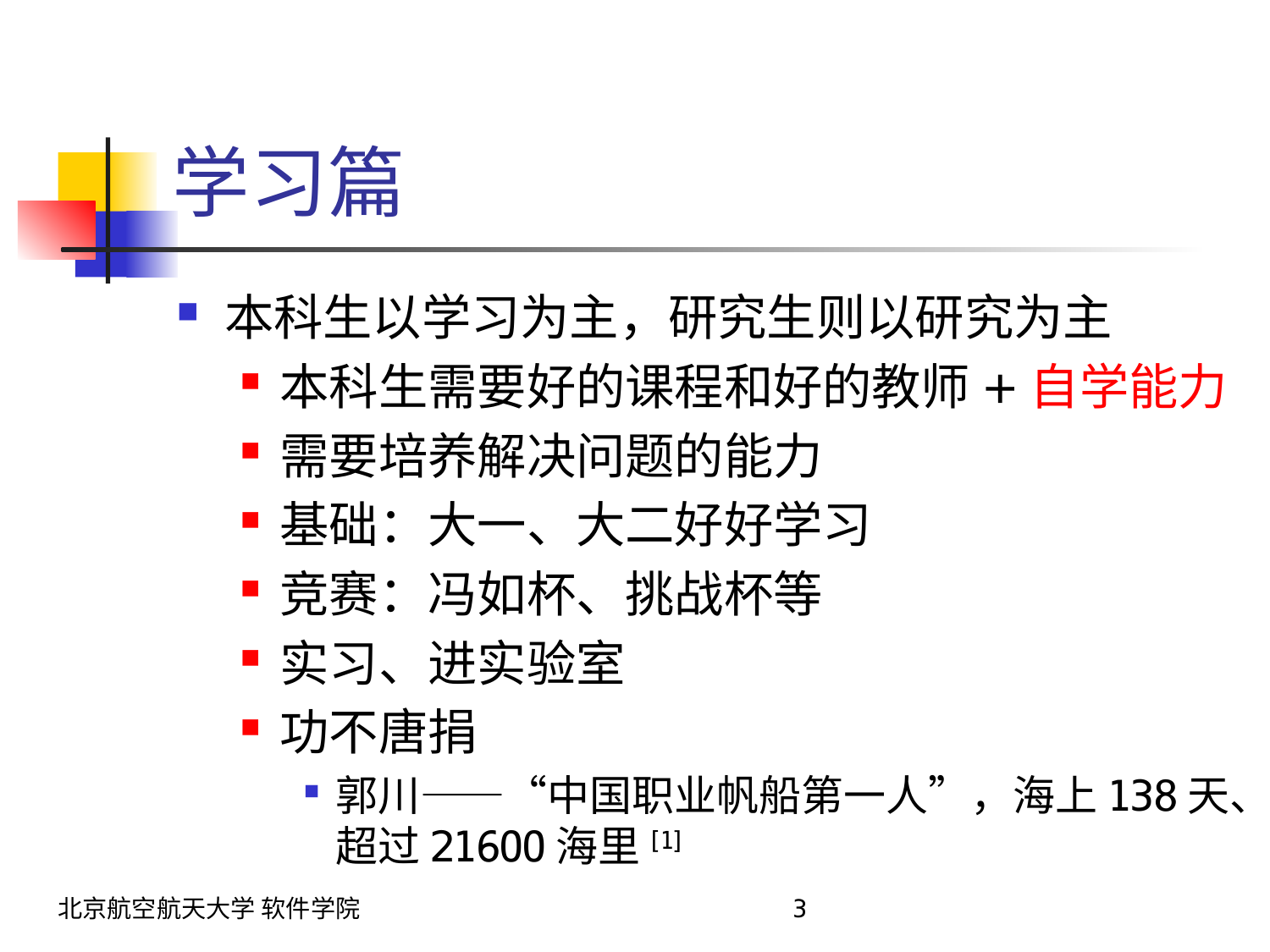

# 学习篇
本科生以学习为主，研究生则以研究为主
本科生需要好的课程和好的教师+自学能力
需要培养解决问题的能力
基础：大一、大二好好学习
竞赛：冯如杯、挑战杯等
实习、进实验室
功不唐捐
郭川——“中国职业帆船第一人”，海上138天、超过21600海里[1]
北京航空航天大学 软件学院
3